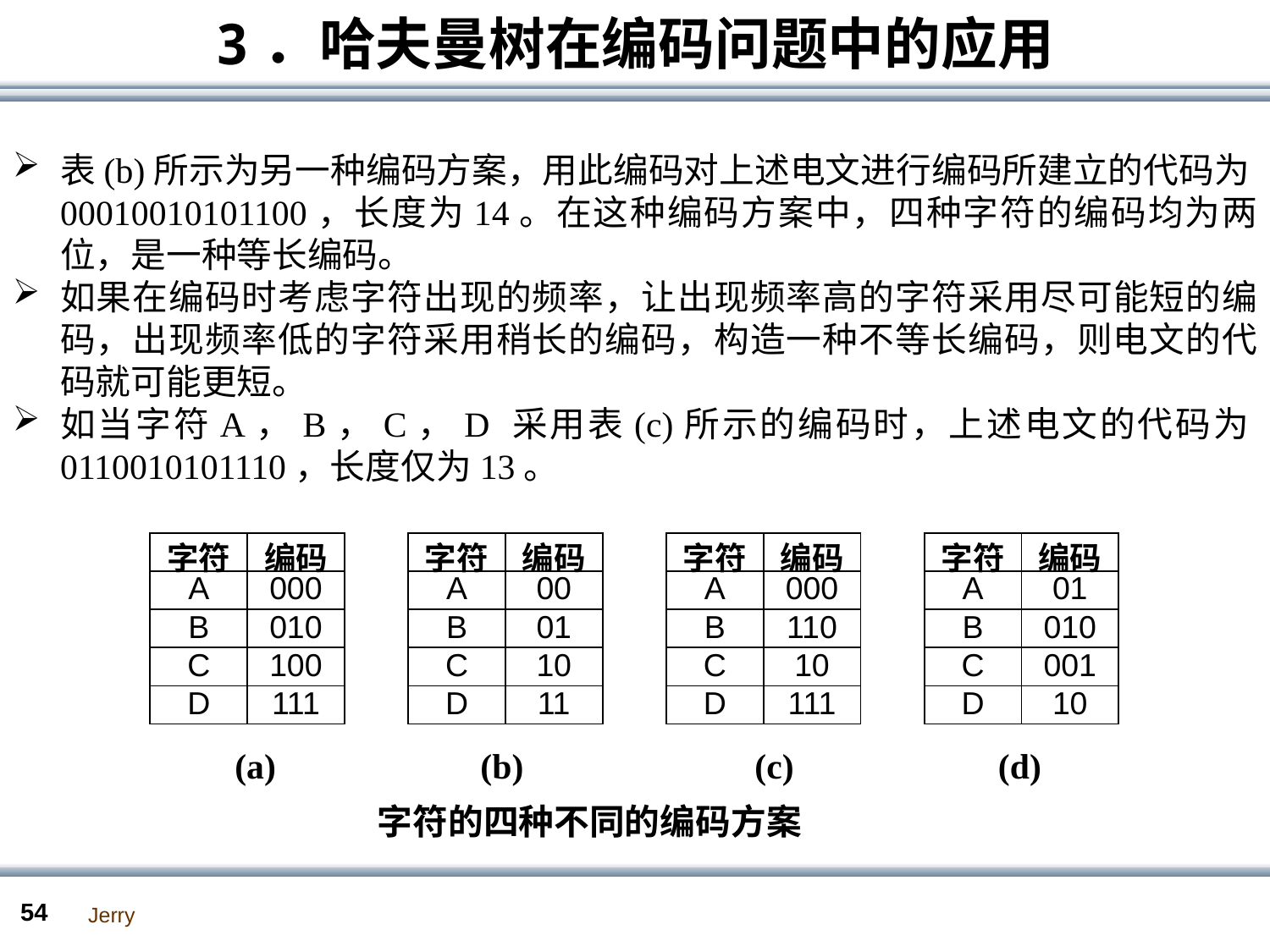

# 3．哈夫曼树在编码问题中的应用
表(b)所示为另一种编码方案，用此编码对上述电文进行编码所建立的代码为00010010101100，长度为14。在这种编码方案中，四种字符的编码均为两位，是一种等长编码。
如果在编码时考虑字符出现的频率，让出现频率高的字符采用尽可能短的编码，出现频率低的字符采用稍长的编码，构造一种不等长编码，则电文的代码就可能更短。
如当字符A，B，C，D 采用表(c)所示的编码时，上述电文的代码为0110010101110，长度仅为13。
| 字符 | 编码 |
| --- | --- |
| A | 000 |
| B | 010 |
| C | 100 |
| D | 111 |
| 字符 | 编码 |
| --- | --- |
| A | 00 |
| B | 01 |
| C | 10 |
| D | 11 |
| 字符 | 编码 |
| --- | --- |
| A | 000 |
| B | 110 |
| C | 10 |
| D | 111 |
| 字符 | 编码 |
| --- | --- |
| A | 01 |
| B | 010 |
| C | 001 |
| D | 10 |
(a)                       (b)                          (c)                       (d)
字符的四种不同的编码方案